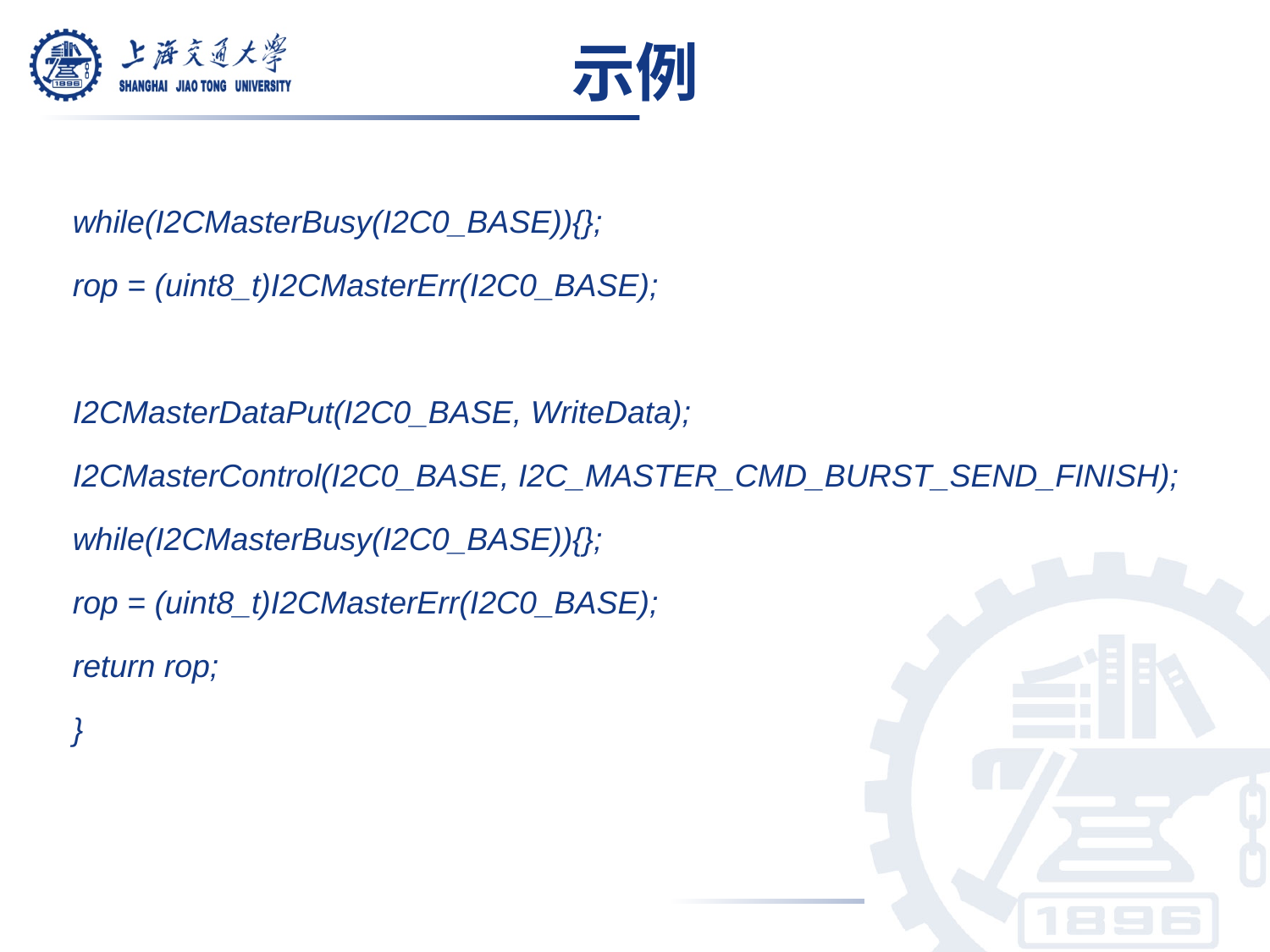

# 示例
while(I2CMasterBusy(I2C0_BASE)){};
rop = (uint8_t)I2CMasterErr(I2C0_BASE);

I2CMasterDataPut(I2C0_BASE, WriteData);
I2CMasterControl(I2C0_BASE, I2C_MASTER_CMD_BURST_SEND_FINISH);
while(I2CMasterBusy(I2C0_BASE)){};
rop = (uint8_t)I2CMasterErr(I2C0_BASE);
return rop;
}